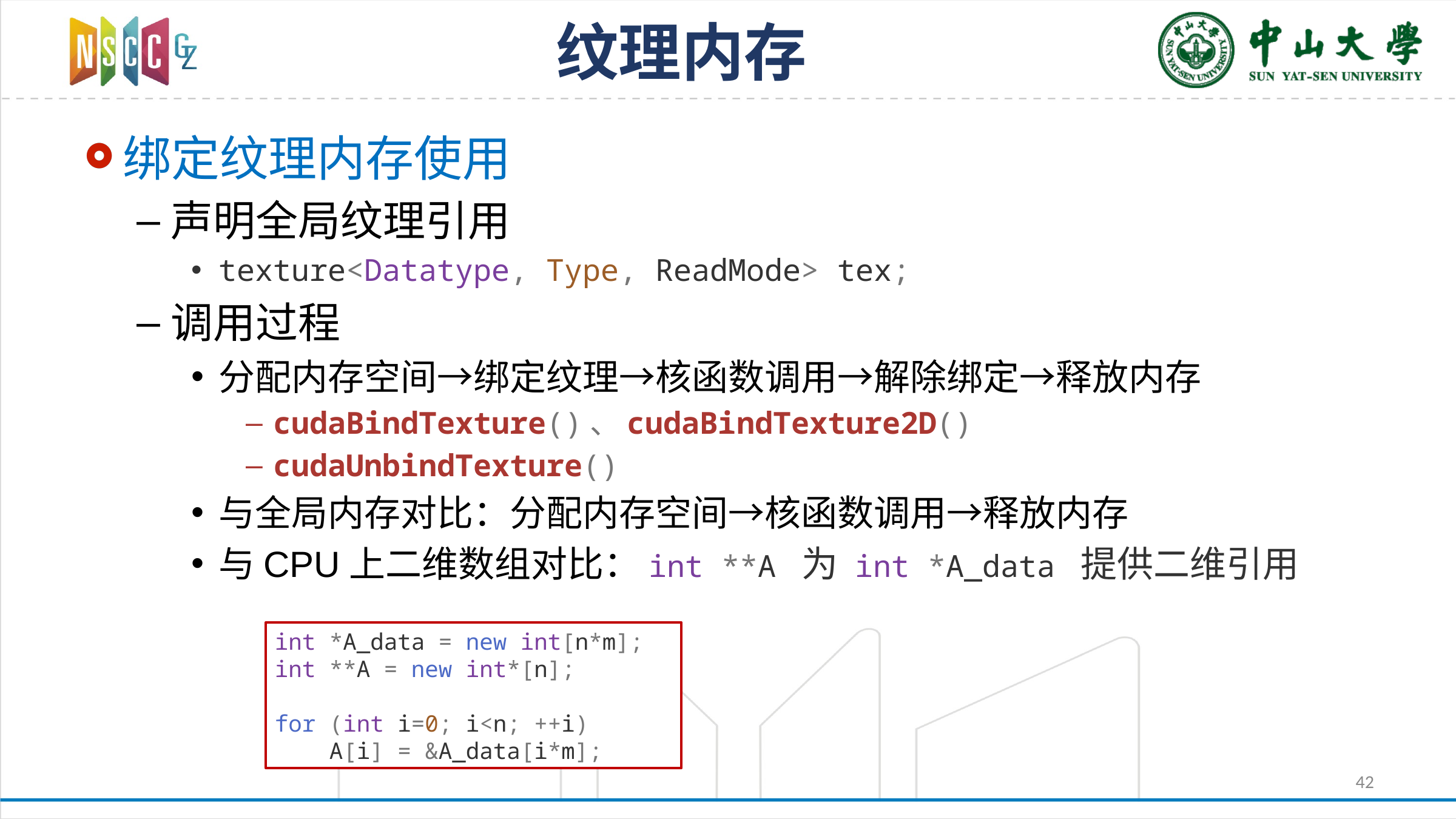

# 纹理内存
绑定纹理内存使用
声明全局纹理引用
texture<Datatype, Type, ReadMode> tex;
调用过程
分配内存空间→绑定纹理→核函数调用→解除绑定→释放内存
cudaBindTexture()、cudaBindTexture2D()
cudaUnbindTexture()
与全局内存对比：分配内存空间→核函数调用→释放内存
与CPU上二维数组对比：int **A 为 int *A_data 提供二维引用
int *A_data = new int[n*m];
int **A = new int*[n];

for (int i=0; i<n; ++i)
    A[i] = &A_data[i*m];
42